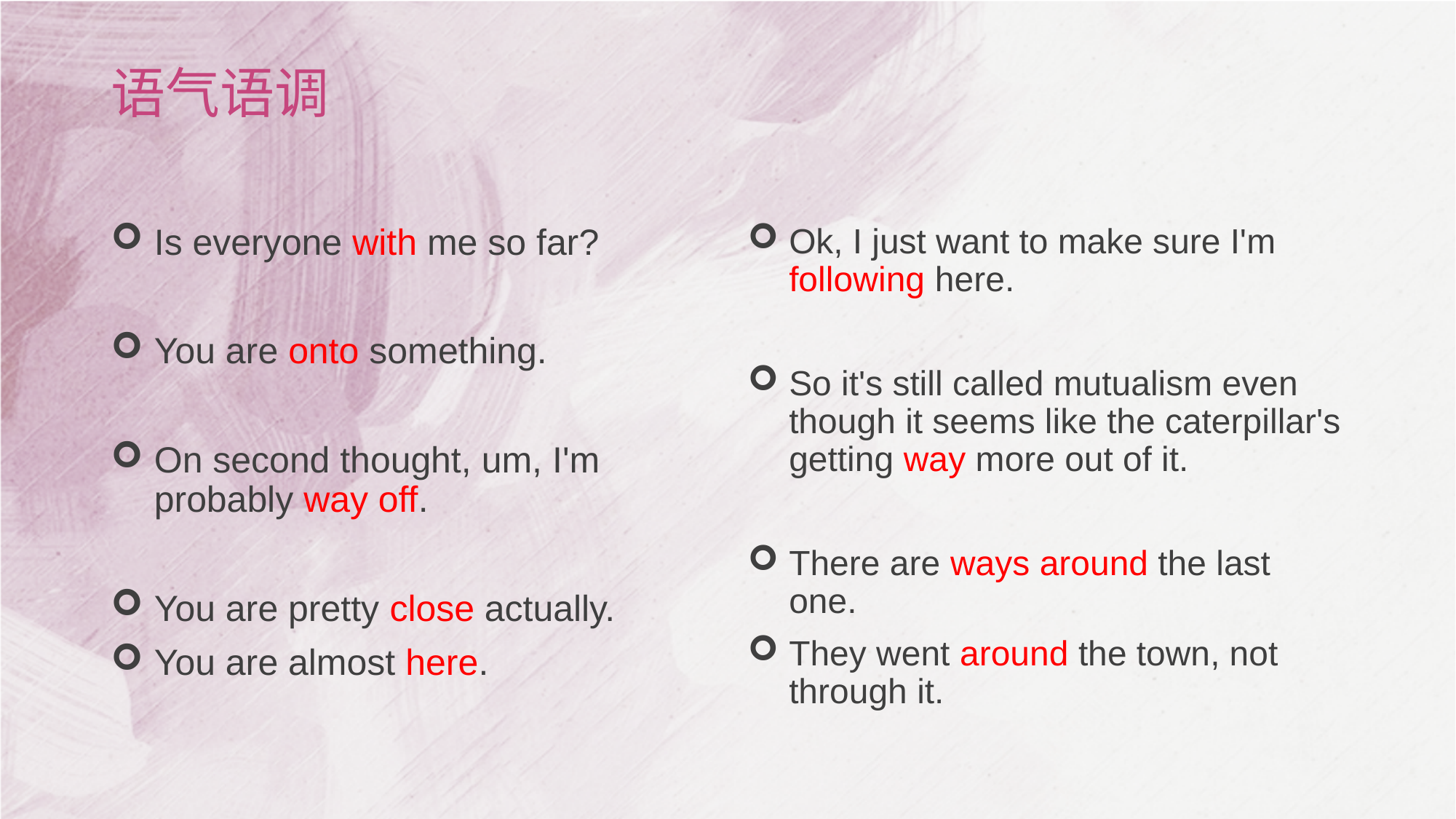

# 语气语调
Is everyone with me so far?

You are onto something.

On second thought, um, I'm probably way off.

You are pretty close actually.
You are almost here.
Ok, I just want to make sure I'm following here.

So it's still called mutualism even though it seems like the caterpillar's getting way more out of it.

There are ways around the last one.
They went around the town, not through it.